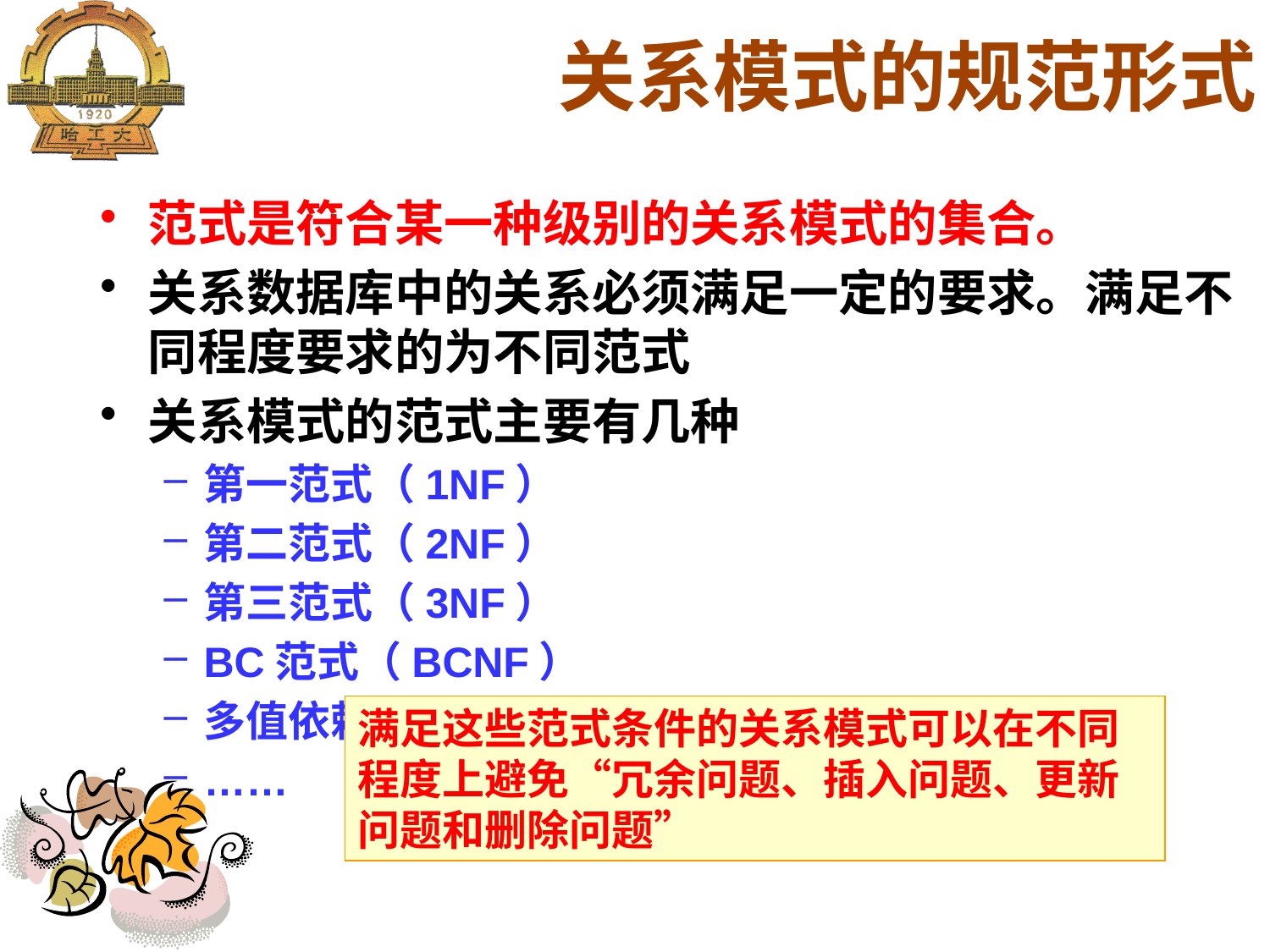

关系模式的规范形式
范式是符合某一种级别的关系模式的集合。
关系数据库中的关系必须满足一定的要求。满足不同程度要求的为不同范式
关系模式的范式主要有几种
第一范式（1NF）
第二范式（2NF）
第三范式（3NF）
BC范式（BCNF）
多值依赖与第四范式(4NF)
……
满足这些范式条件的关系模式可以在不同程度上避免“冗余问题、插入问题、更新问题和删除问题”